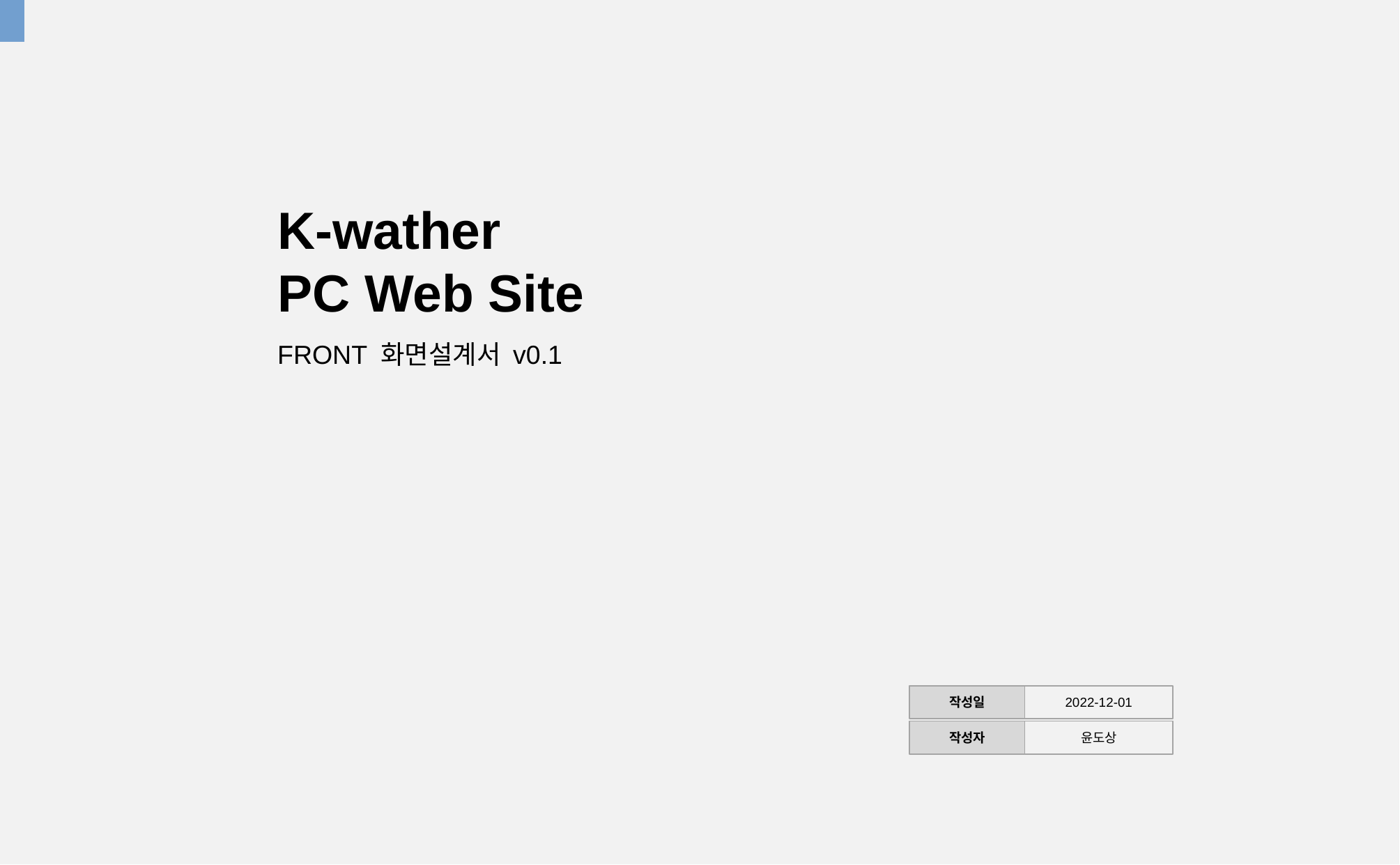

K-wather
PC Web Site
FRONT 화면설계서 v0.1
작성일
2022-12-01
작성자
윤도상